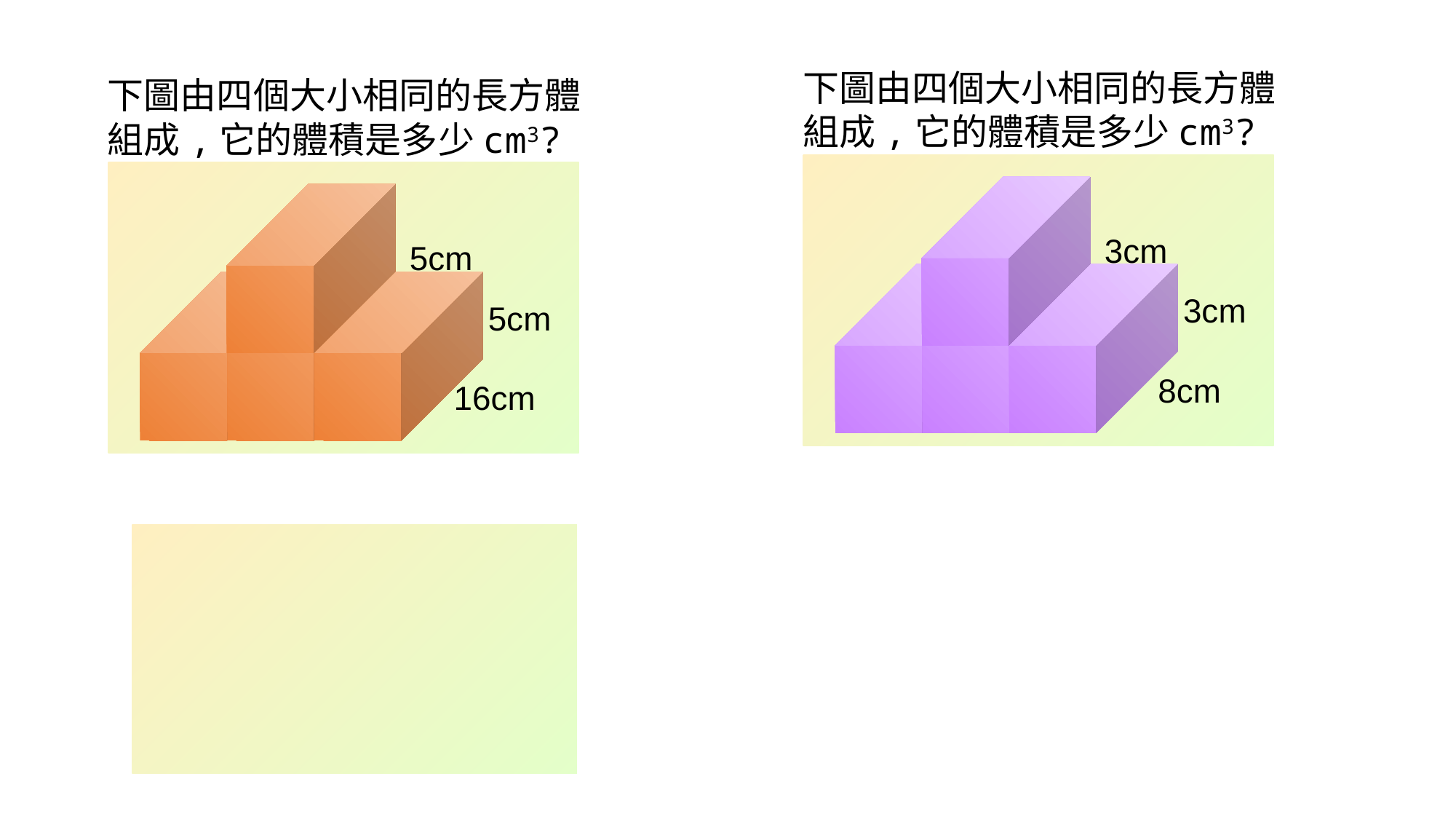

下圖由四個大小相同的長方體組成,它的體積是多少cm3?

下圖由四個大小相同的長方體組成,它的體積是多少cm3?

3cm
5cm

3cm
5cm
8cm
16cm